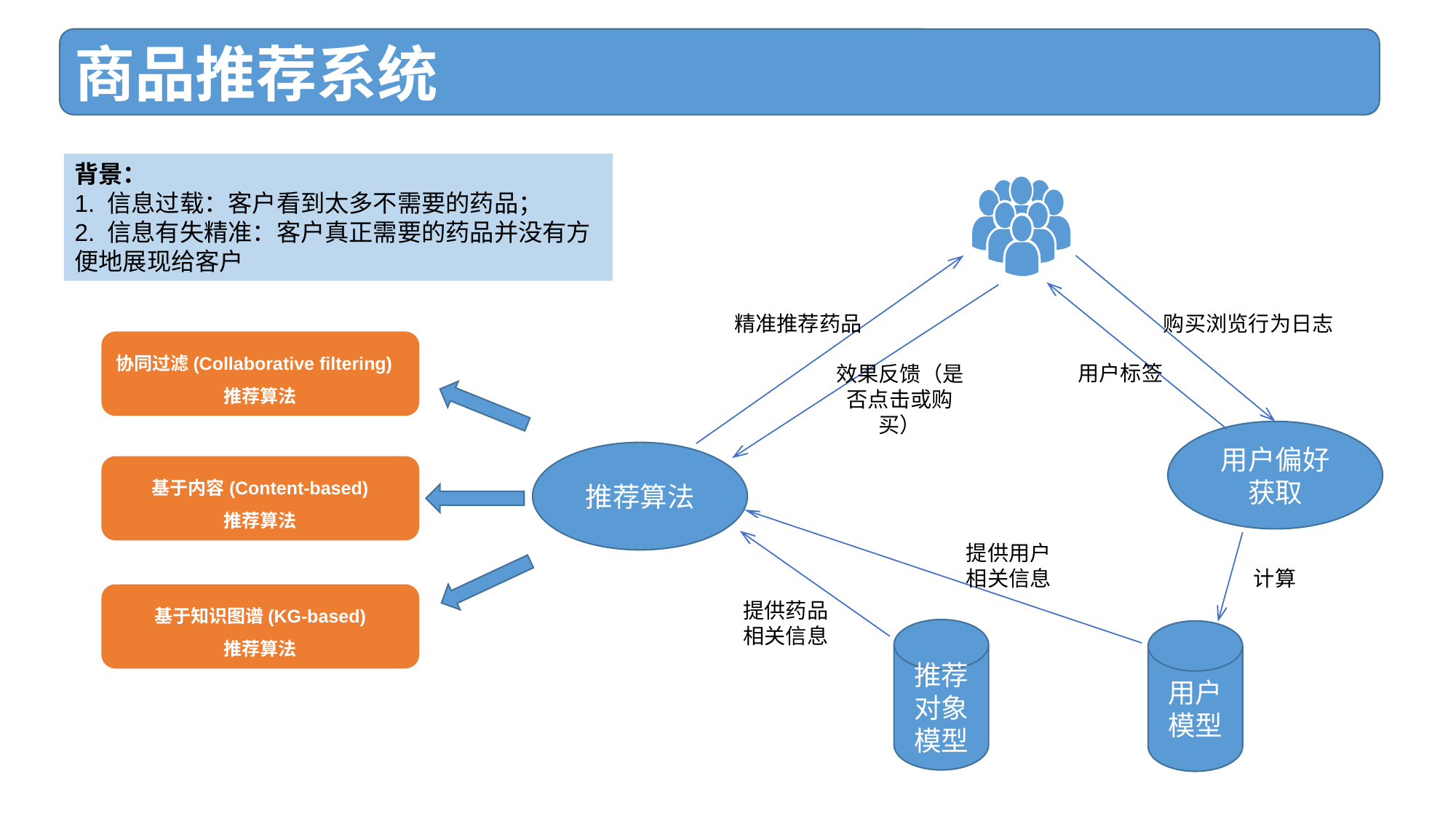

商品推荐系统
背景：
1. 信息过载：客户看到太多不需要的药品；
2. 信息有失精准：客户真正需要的药品并没有方便地展现给客户

精准推荐药品
购买浏览行为日志
协同过滤(Collaborative filtering)
推荐算法
用户标签
效果反馈（是否点击或购买）

用户偏好
获取
推荐算法
基于内容(Content-based)
推荐算法

提供用户相关信息
计算

基于知识图谱(KG-based)
推荐算法
提供药品相关信息
推荐对象模型
用户模型